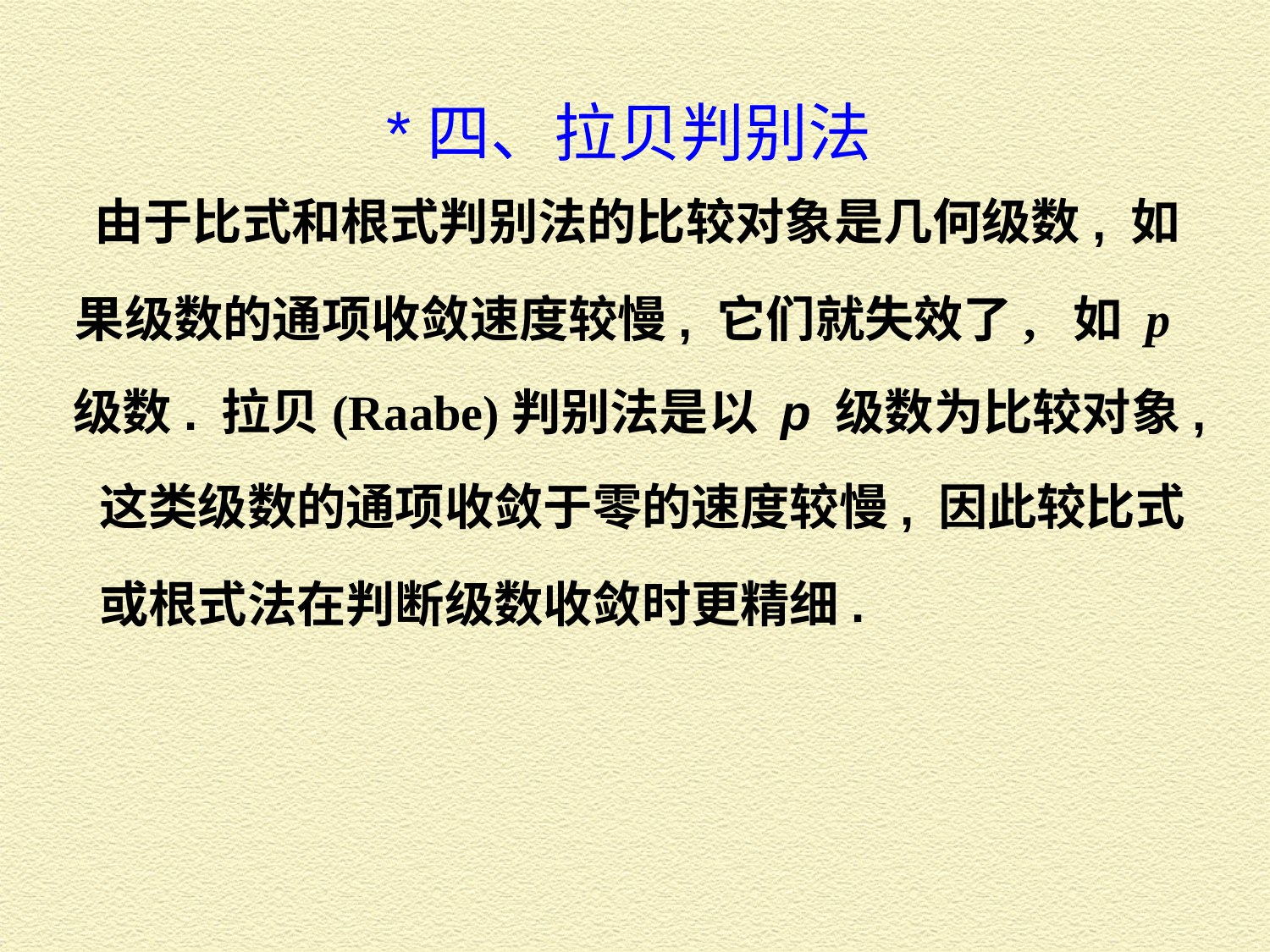

*四、拉贝判别法
由于比式和根式判别法的比较对象是几何级数, 如
果级数的通项收敛速度较慢, 它们就失效了,  如 p
级数. 拉贝(Raabe)判别法是以 p 级数为比较对象,
这类级数的通项收敛于零的速度较慢, 因此较比式
或根式法在判断级数收敛时更精细.